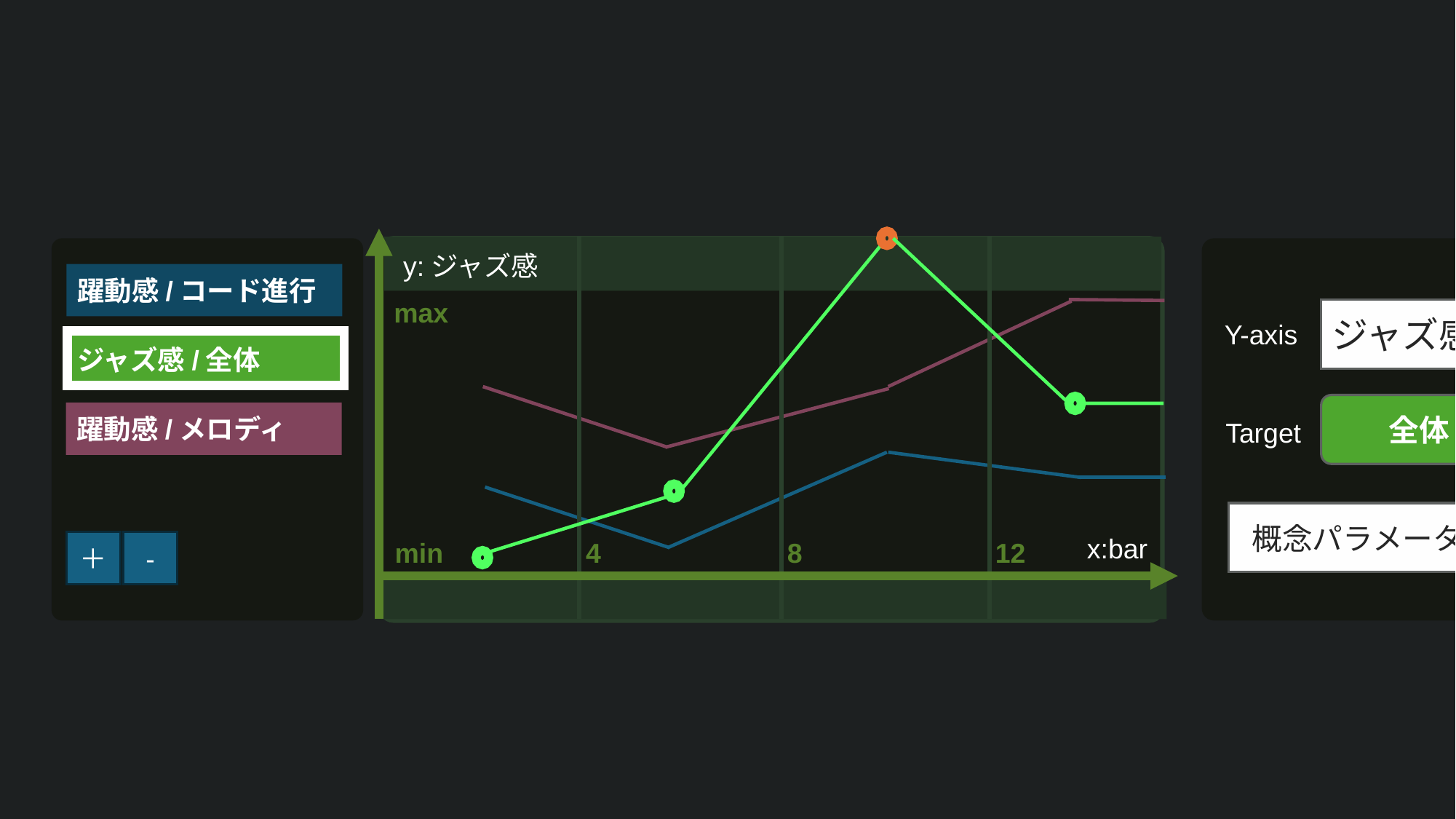

y:ジャズ感
躍動感/コード進行
max
ジャズ感
Y-axis

ジャズ感/全体
全体

躍動感/メロディ
Target

概念パラメータ指定
x:bar
min
4
8
12
＋
-